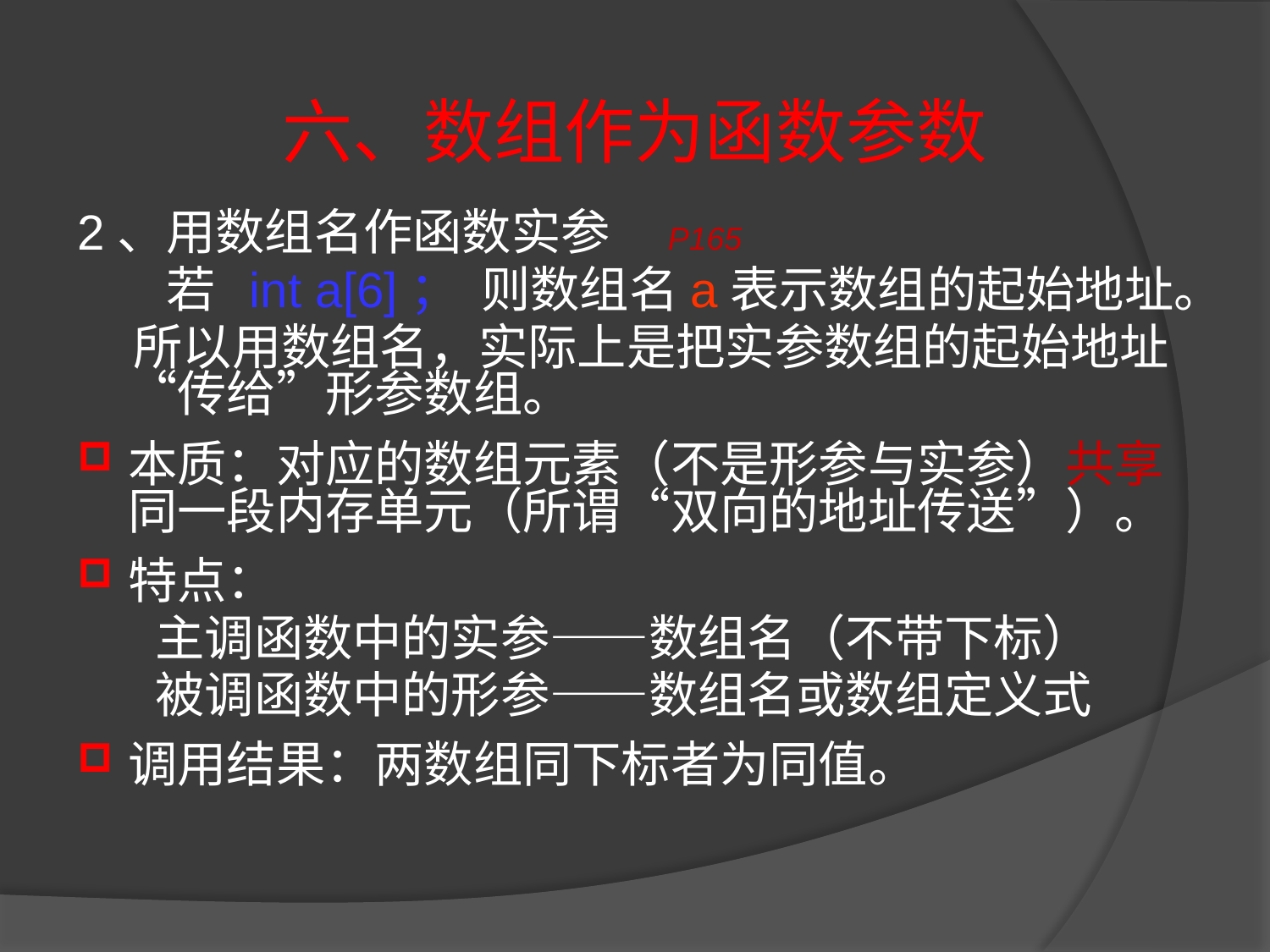

# 六、数组作为函数参数
2、用数组名作函数实参     P165
       若  int a[6]；  则数组名a表示数组的起始地址。
    所以用数组名，实际上是把实参数组的起始地址“传给”形参数组。
本质：对应的数组元素（不是形参与实参）共享同一段内存单元（所谓“双向的地址传送”）。
特点：
      主调函数中的实参——数组名（不带下标）
      被调函数中的形参——数组名或数组定义式
调用结果：两数组同下标者为同值。